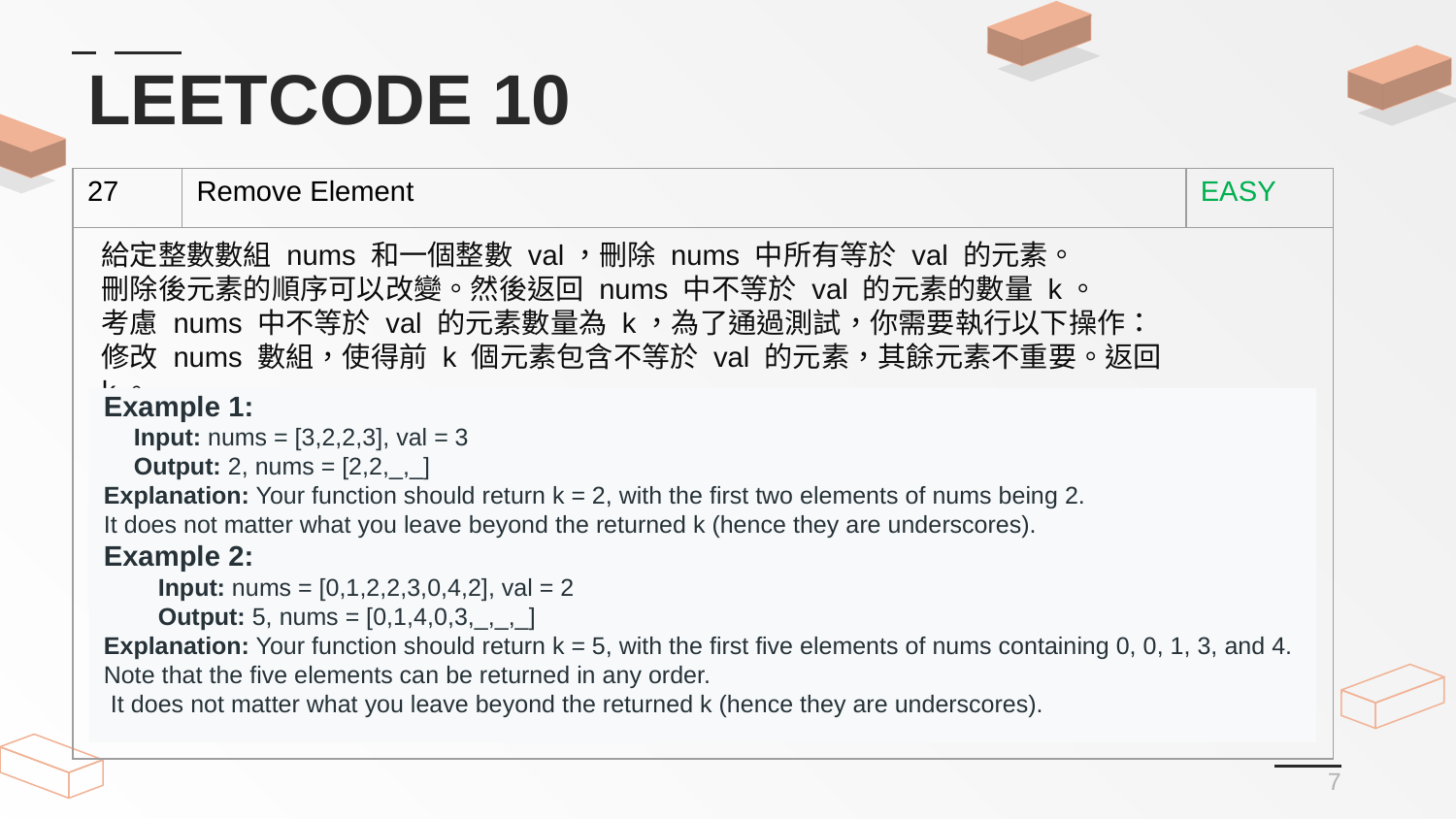

# LEETCODE 10
| 27 | Remove Element | EASY |
| --- | --- | --- |
|  |  |  |
給定整數數組 nums 和一個整數 val，刪除 nums 中所有等於 val 的元素。
刪除後元素的順序可以改變。然後返回 nums 中不等於 val 的元素的數量 k。
考慮 nums 中不等於 val 的元素數量為 k，為了通過測試，你需要執行以下操作：
修改 nums 數組，使得前 k 個元素包含不等於 val 的元素，其餘元素不重要。返回 k。
Example 1:
　Input: nums = [3,2,2,3], val = 3
　Output: 2, nums = [2,2,_,_]
Explanation: Your function should return k = 2, with the first two elements of nums being 2.
It does not matter what you leave beyond the returned k (hence they are underscores).
Example 2:
　　Input: nums = [0,1,2,2,3,0,4,2], val = 2
　　Output: 5, nums = [0,1,4,0,3,_,_,_]
Explanation: Your function should return k = 5, with the first five elements of nums containing 0, 0, 1, 3, and 4.
Note that the five elements can be returned in any order.
 It does not matter what you leave beyond the returned k (hence they are underscores).

7